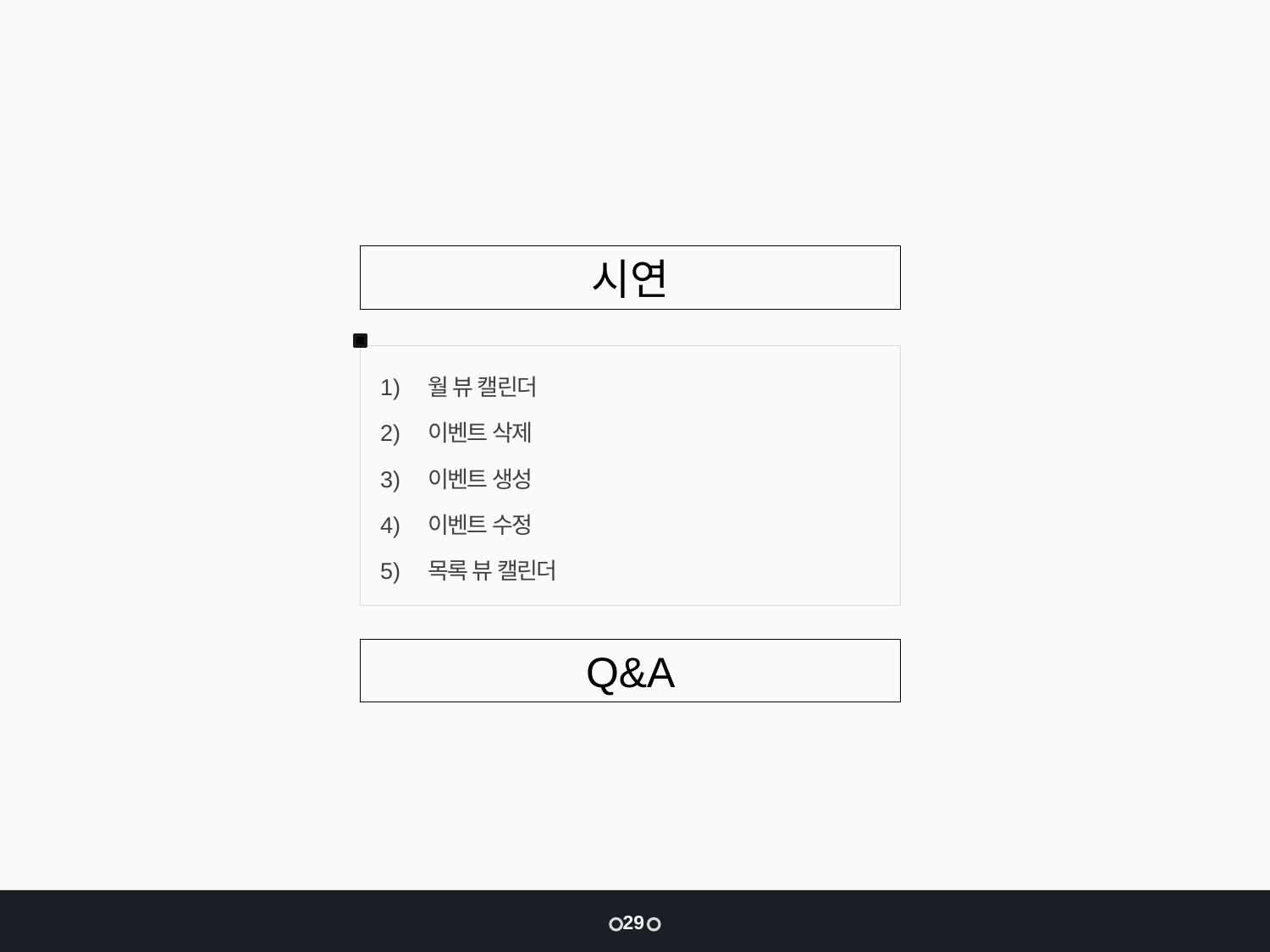

시연

월 뷰 캘린더
이벤트 삭제
이벤트 생성
이벤트 수정
목록 뷰 캘린더
Q&A
29